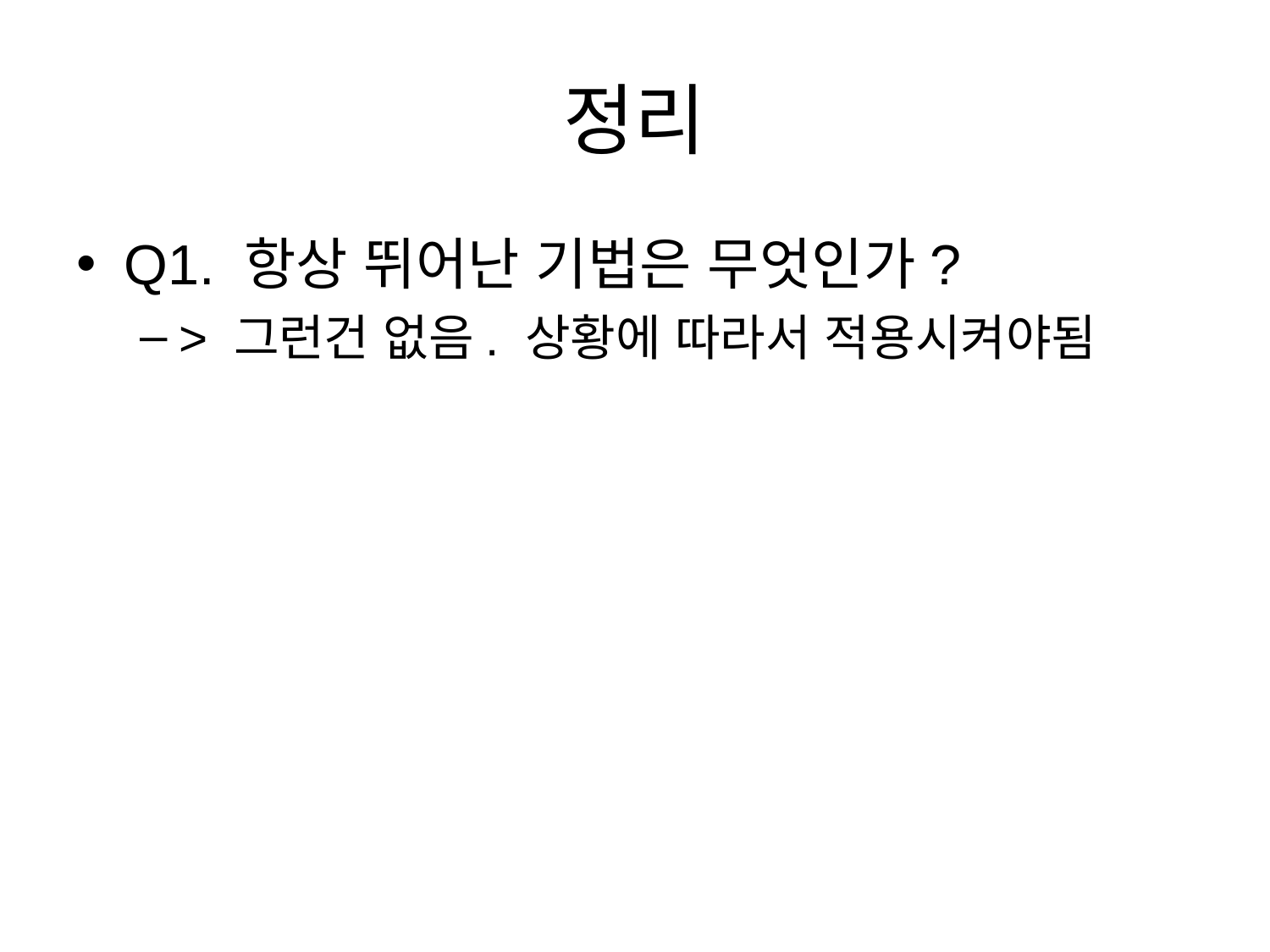

# 정리
Q1. 항상 뛰어난 기법은 무엇인가?
> 그런건 없음. 상황에 따라서 적용시켜야됨